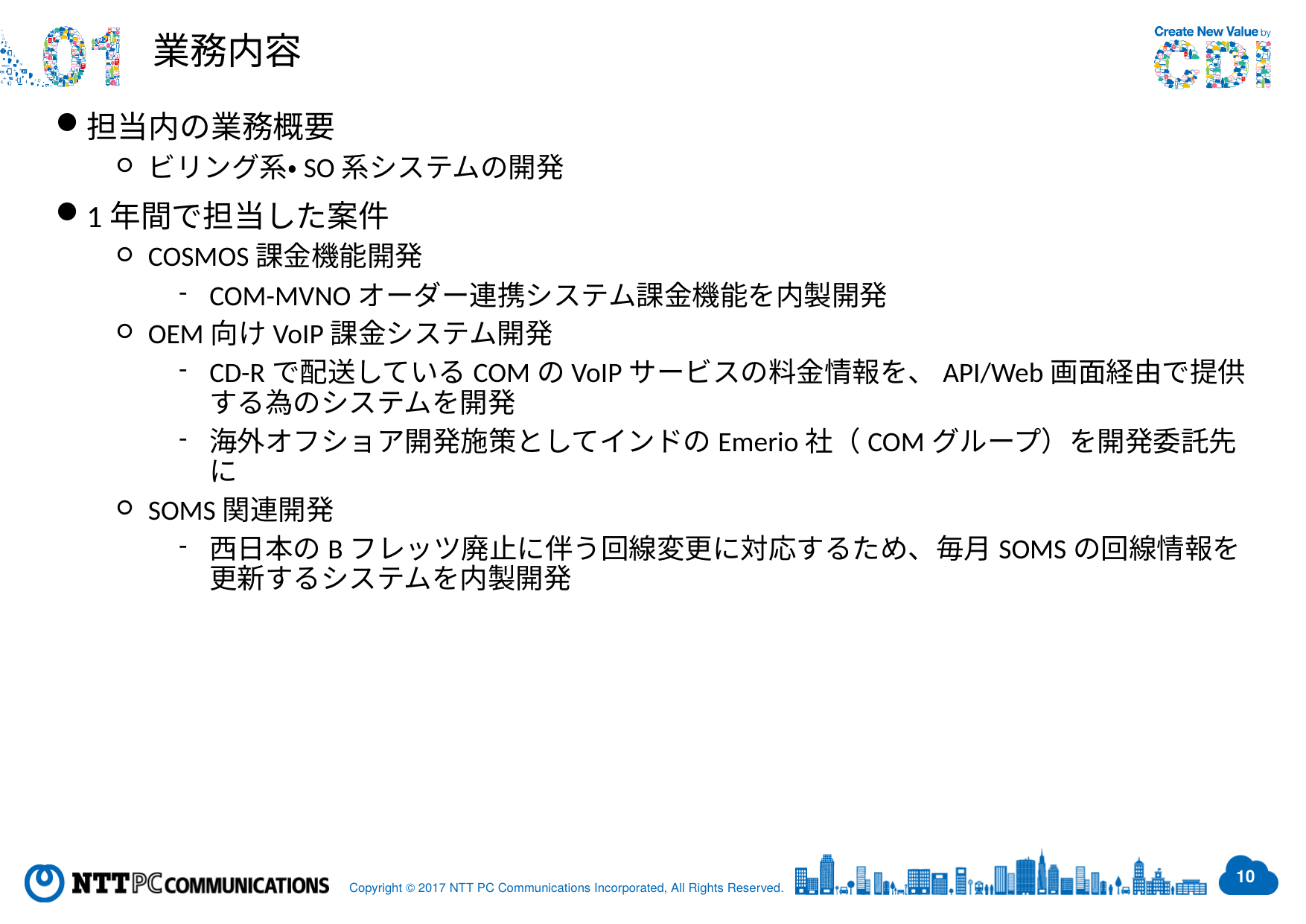

業務内容
担当内の業務概要
ビリング系・SO系システムの開発
1年間で担当した案件
COSMOS課金機能開発
COM-MVNOオーダー連携システム課金機能を内製開発
OEM向けVoIP課金システム開発
CD-Rで配送しているCOMのVoIPサービスの料金情報を、API/Web画面経由で提供する為のシステムを開発
海外オフショア開発施策としてインドのEmerio社（COMグループ）を開発委託先に
SOMS関連開発
西日本のBフレッツ廃止に伴う回線変更に対応するため、毎月SOMSの回線情報を更新するシステムを内製開発